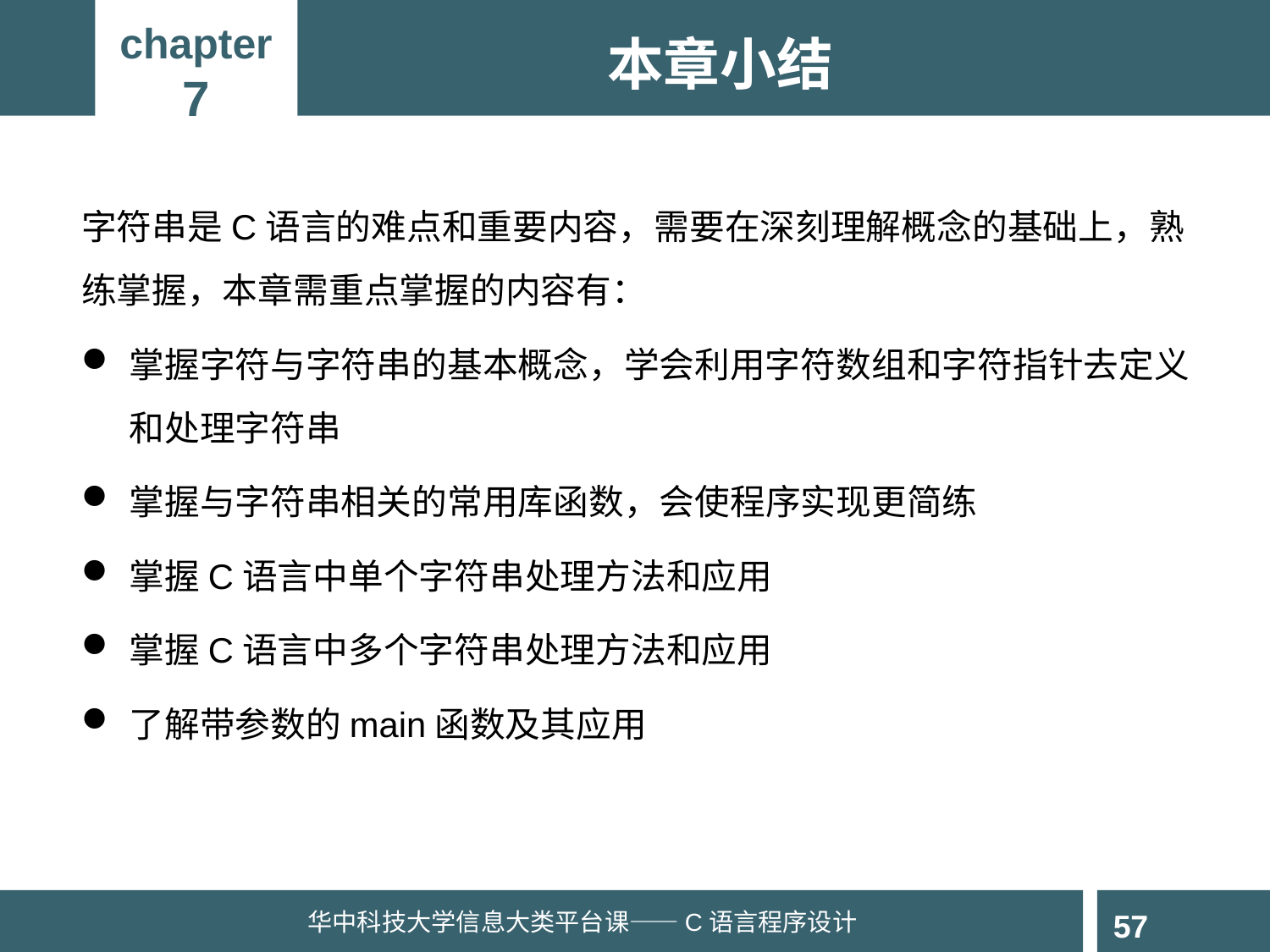

chapter
7
本章小结
字符串是C语言的难点和重要内容，需要在深刻理解概念的基础上，熟练掌握，本章需重点掌握的内容有：
掌握字符与字符串的基本概念，学会利用字符数组和字符指针去定义和处理字符串
掌握与字符串相关的常用库函数，会使程序实现更简练
掌握C语言中单个字符串处理方法和应用
掌握C语言中多个字符串处理方法和应用
了解带参数的main函数及其应用